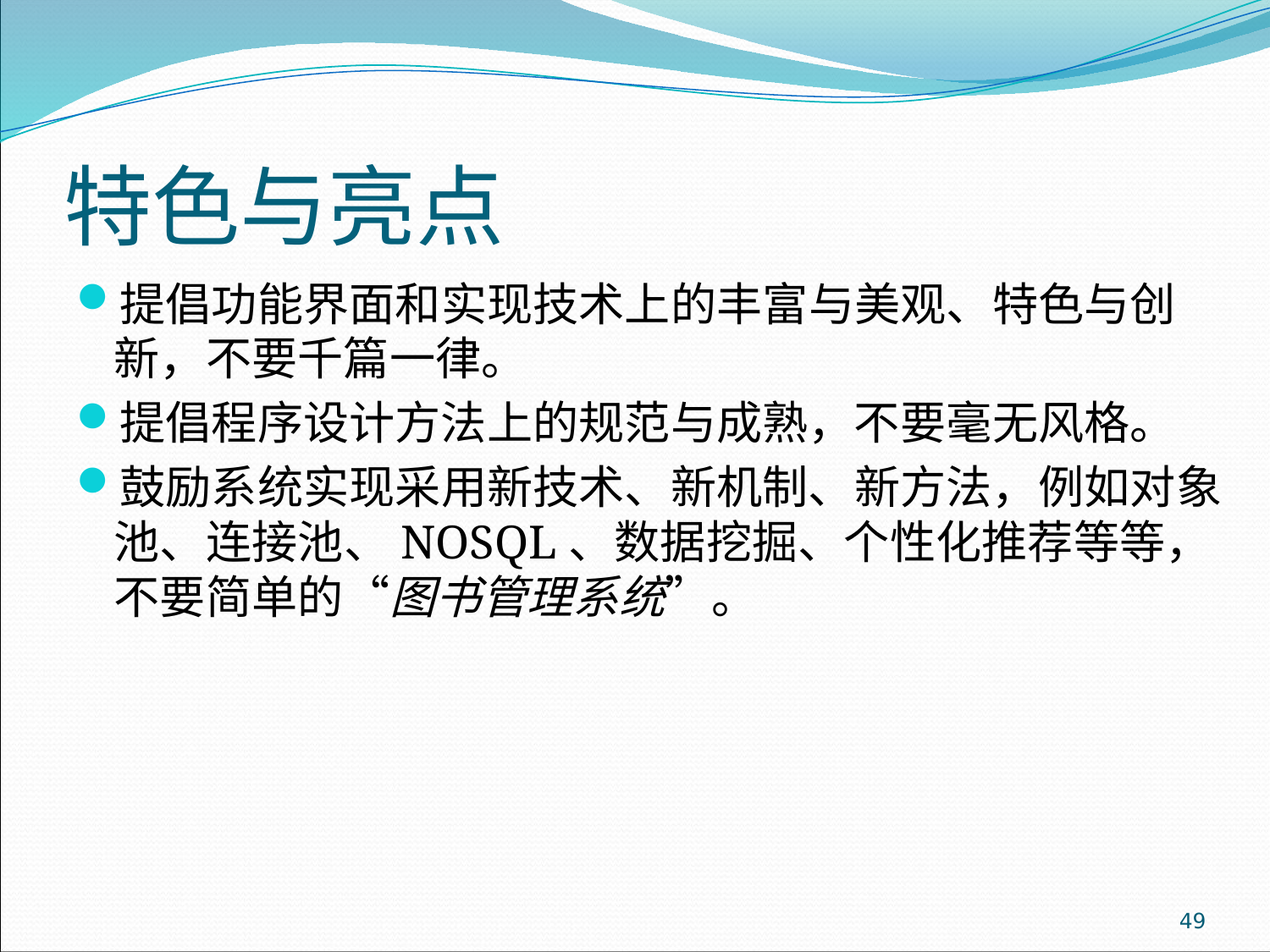

# 特色与亮点
提倡功能界面和实现技术上的丰富与美观、特色与创新，不要千篇一律。
提倡程序设计方法上的规范与成熟，不要毫无风格。
鼓励系统实现采用新技术、新机制、新方法，例如对象池、连接池、NOSQL、数据挖掘、个性化推荐等等，不要简单的“图书管理系统”。
49